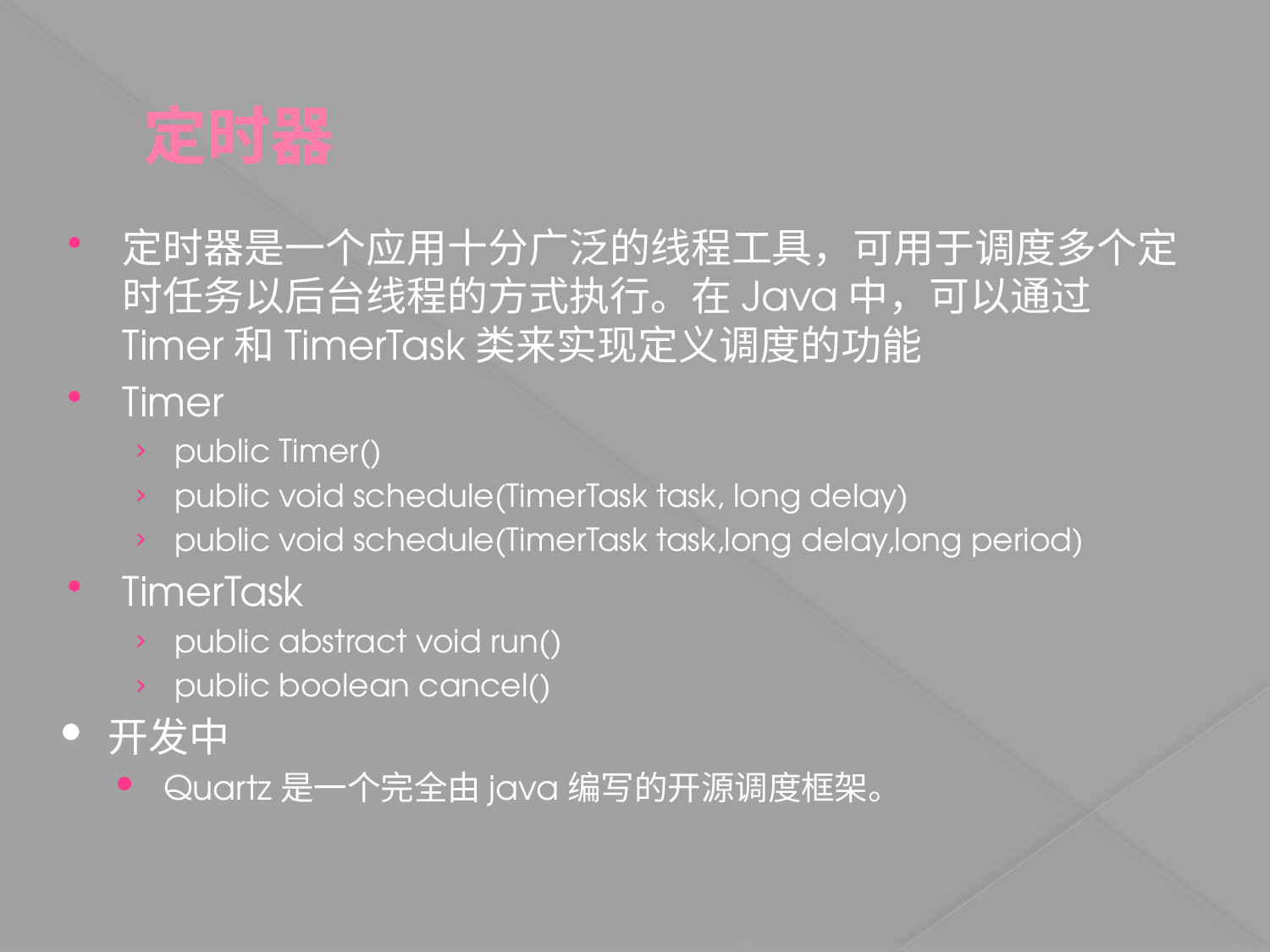

# 定时器
定时器是一个应用十分广泛的线程工具，可用于调度多个定时任务以后台线程的方式执行。在Java中，可以通过Timer和TimerTask类来实现定义调度的功能
Timer
public Timer()
public void schedule(TimerTask task, long delay)
public void schedule(TimerTask task,long delay,long period)
TimerTask
public abstract void run()
public boolean cancel()
开发中
Quartz是一个完全由java编写的开源调度框架。